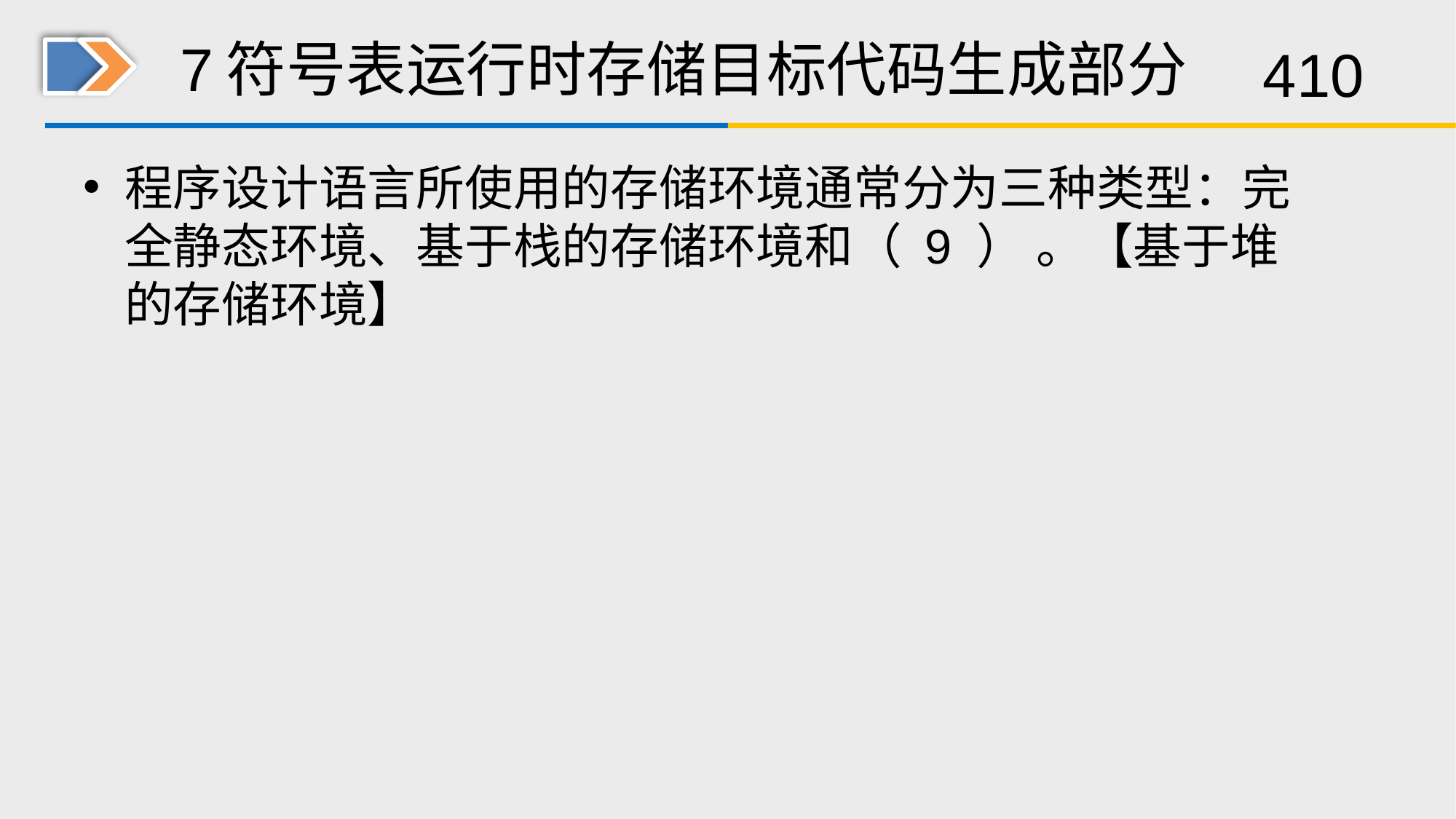

# 7符号表运行时存储目标代码生成部分
410
程序设计语言所使用的存储环境通常分为三种类型：完全静态环境、基于栈的存储环境和（ 9 ） 。【基于堆的存储环境】